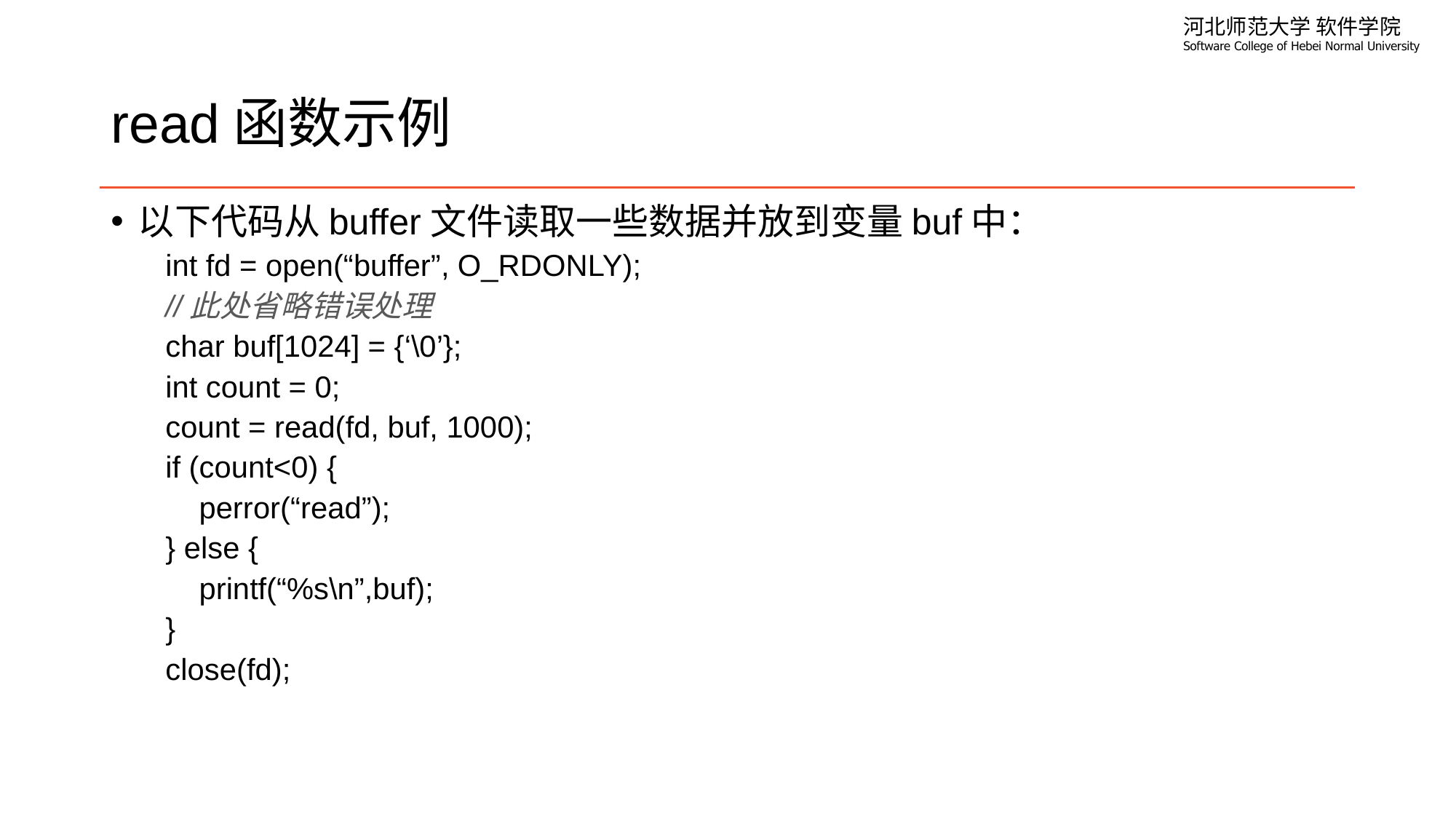

# read函数示例
以下代码从buffer文件读取一些数据并放到变量buf中：
int fd = open(“buffer”, O_RDONLY);
//此处省略错误处理
char buf[1024] = {‘\0’};
int count = 0;
count = read(fd, buf, 1000);
if (count<0) {
    perror(“read”);
} else {
    printf(“%s\n”,buf);
}
close(fd);